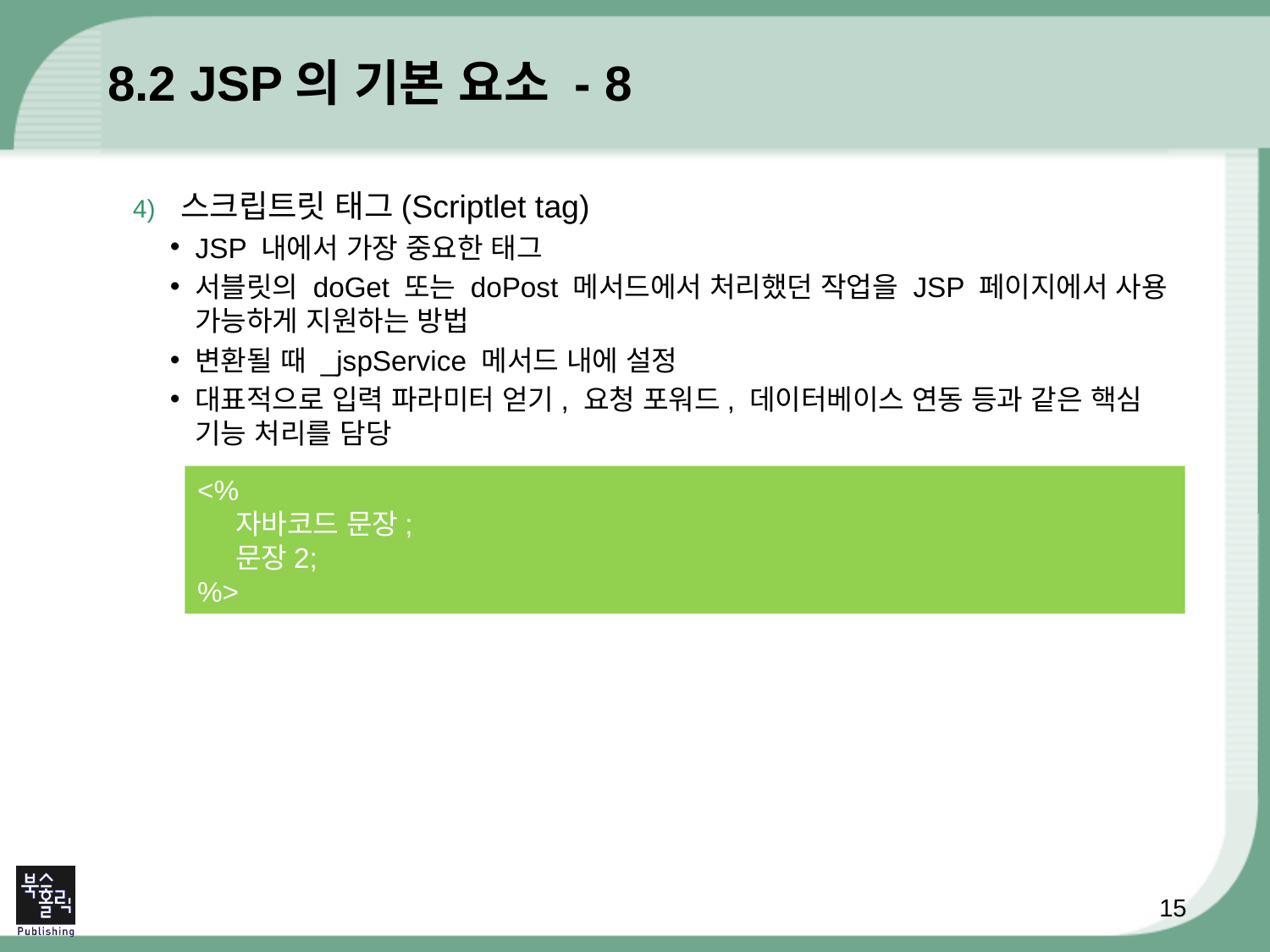

# 8.2 JSP의 기본 요소 - 8
스크립트릿 태그(Scriptlet tag)
JSP 내에서 가장 중요한 태그
서블릿의 doGet 또는 doPost 메서드에서 처리했던 작업을 JSP 페이지에서 사용 가능하게 지원하는 방법
변환될 때 _jspService 메서드 내에 설정
대표적으로 입력 파라미터 얻기, 요청 포워드, 데이터베이스 연동 등과 같은 핵심 기능 처리를 담당
<%
    자바코드 문장;
    문장2;
%>
15